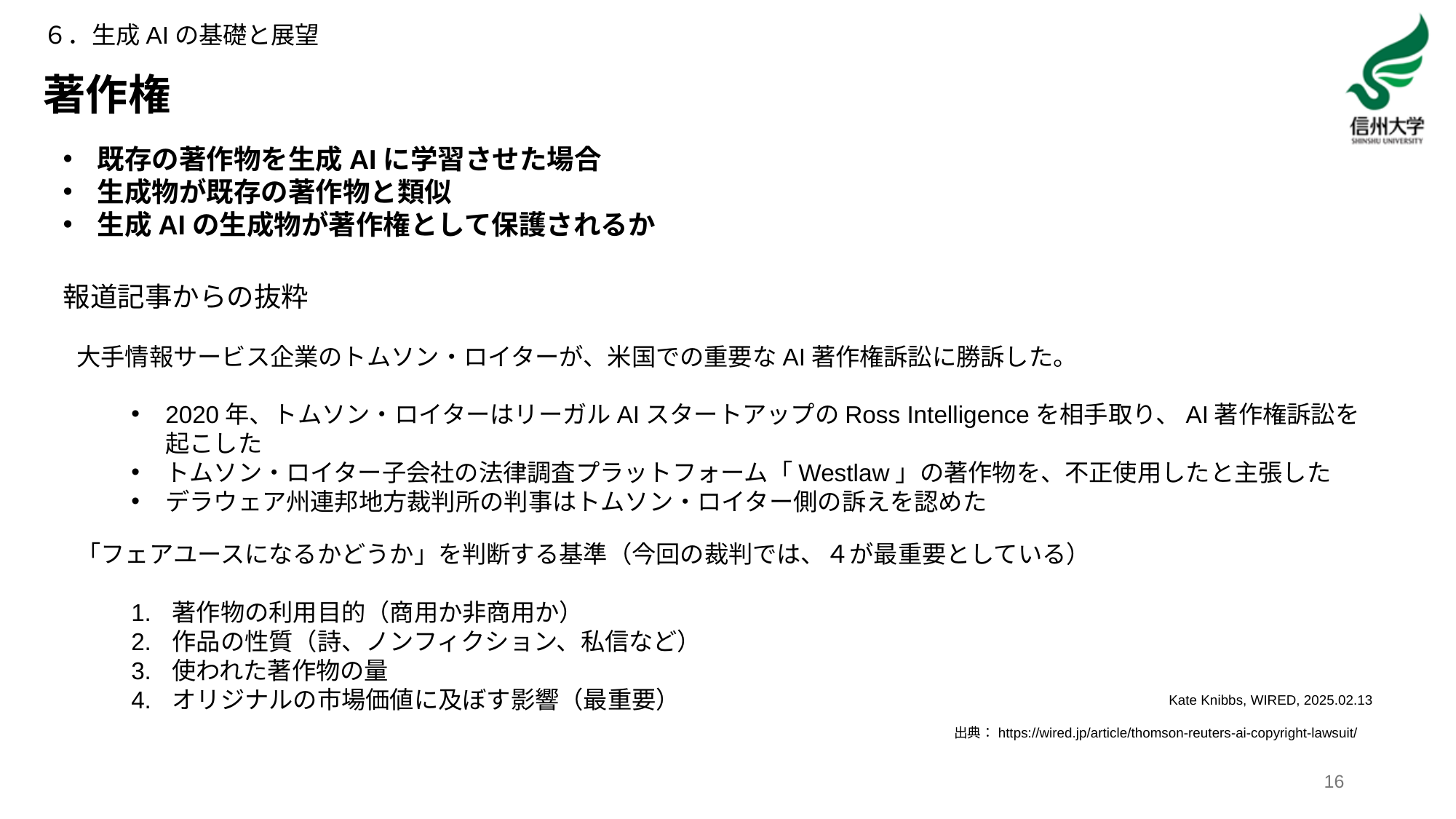

６．生成AIの基礎と展望
# 著作権
既存の著作物を生成AIに学習させた場合
生成物が既存の著作物と類似
生成AIの生成物が著作権として保護されるか
報道記事からの抜粋
大手情報サービス企業のトムソン・ロイターが、米国での重要なAI著作権訴訟に勝訴した。

2020年、トムソン・ロイターはリーガルAIスタートアップのRoss Intelligenceを相手取り、AI著作権訴訟を起こした
トムソン・ロイター子会社の法律調査プラットフォーム「Westlaw」の著作物を、不正使用したと主張した
デラウェア州連邦地方裁判所の判事はトムソン・ロイター側の訴えを認めた
「フェアユースになるかどうか」を判断する基準（今回の裁判では、４が最重要としている）

著作物の利用目的（商用か非商用か）
作品の性質（詩、ノンフィクション、私信など）
使われた著作物の量
オリジナルの市場価値に及ぼす影響（最重要）
Kate Knibbs, WIRED, 2025.02.13
出典：https://wired.jp/article/thomson-reuters-ai-copyright-lawsuit/
16